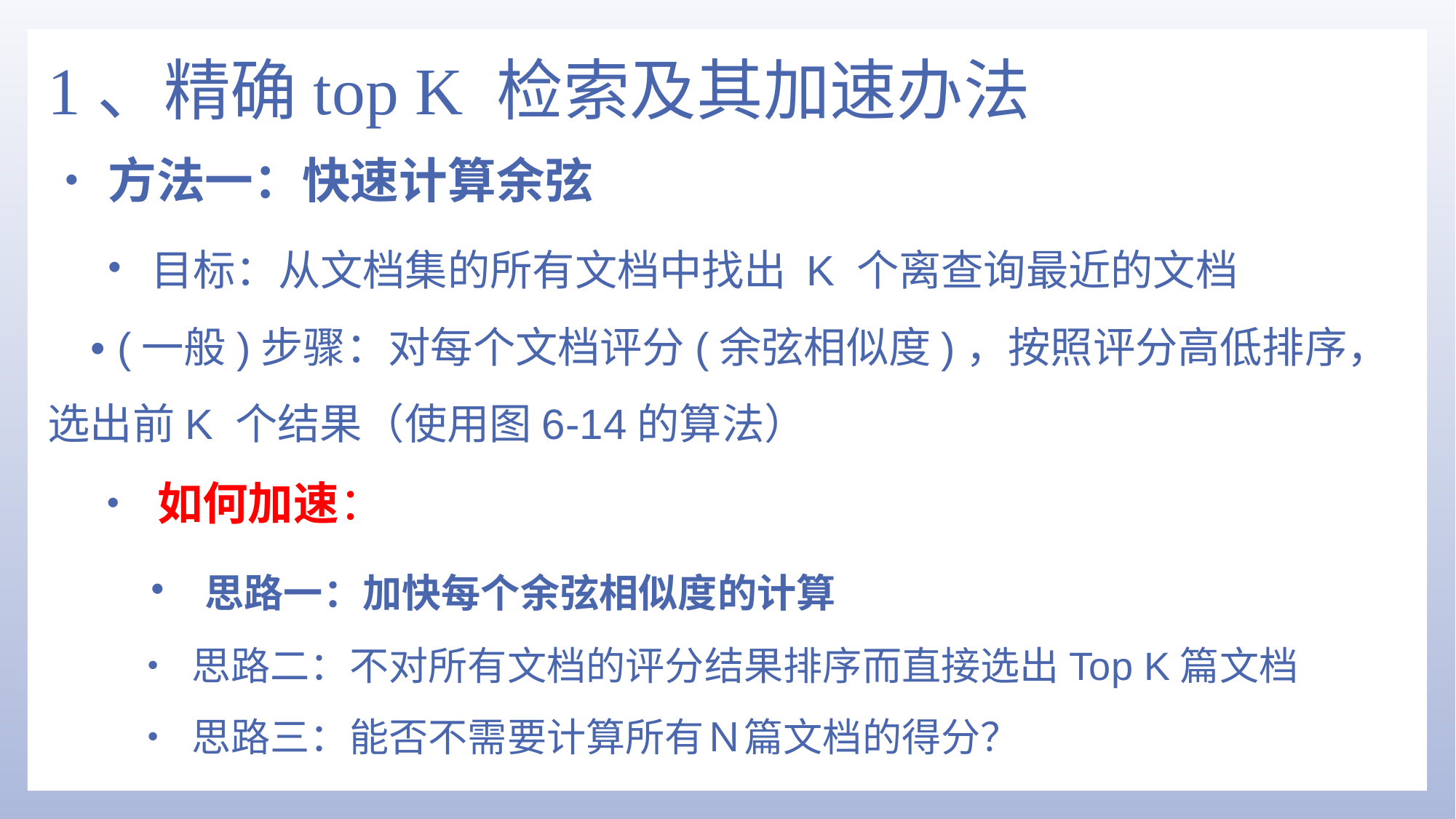

# 1、精确top K 检索及其加速办法
•方法一：快速计算余弦
•目标：从文档集的所有文档中找出 K 个离查询最近的文档
• (一般)步骤：对每个文档评分(余弦相似度)，按照评分高低排序，选出前K 个结果（使用图6-14的算法）
• 如何加速：
• 思路一：加快每个余弦相似度的计算
• 思路二：不对所有文档的评分结果排序而直接选出Top K篇文档
• 思路三：能否不需要计算所有Ｎ篇文档的得分？